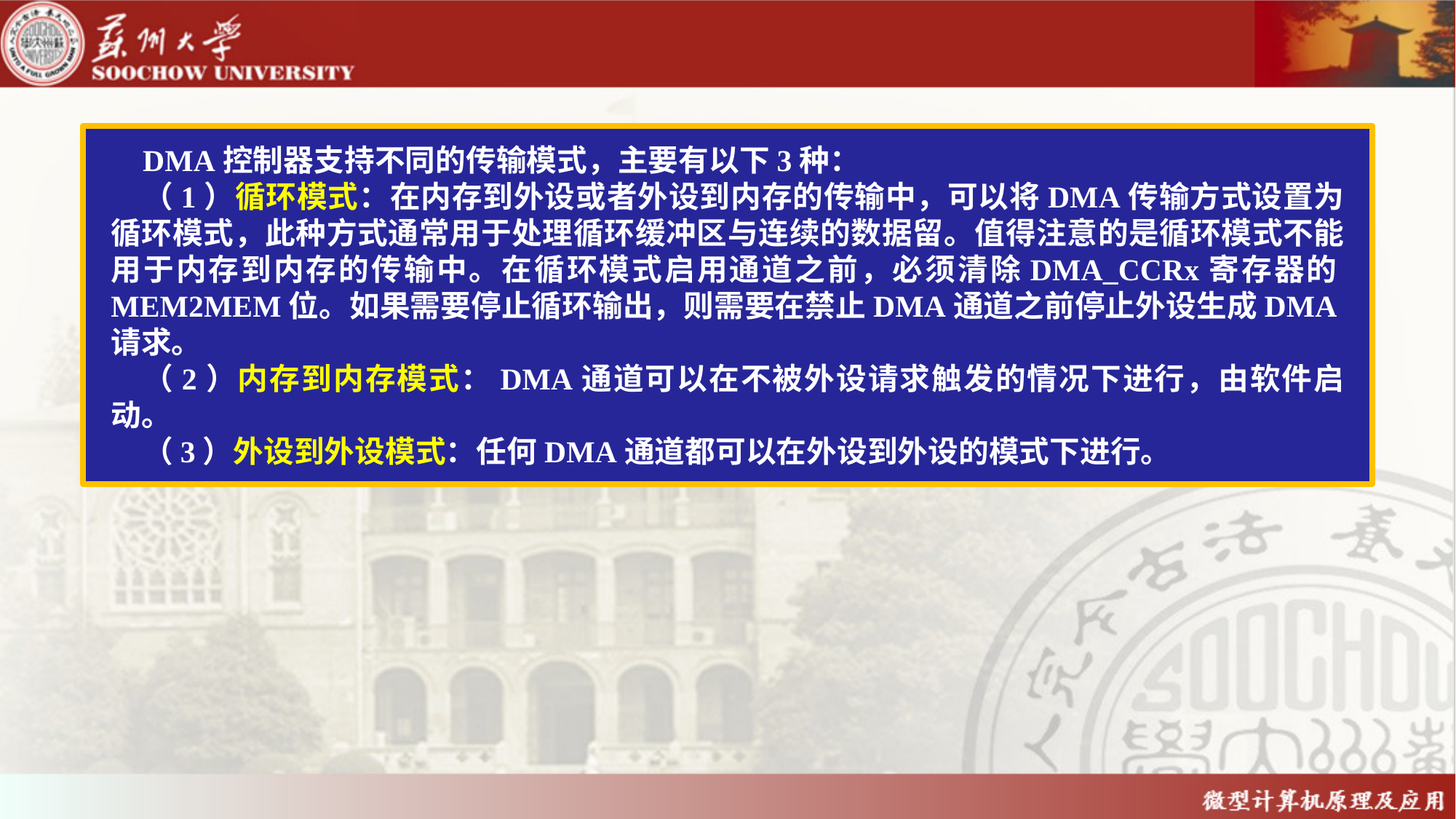

DMA控制器支持不同的传输模式，主要有以下3种：
（1）循环模式：在内存到外设或者外设到内存的传输中，可以将DMA传输方式设置为循环模式，此种方式通常用于处理循环缓冲区与连续的数据留。值得注意的是循环模式不能用于内存到内存的传输中。在循环模式启用通道之前，必须清除DMA_CCRx寄存器的MEM2MEM位。如果需要停止循环输出，则需要在禁止DMA通道之前停止外设生成DMA请求。
（2）内存到内存模式：DMA通道可以在不被外设请求触发的情况下进行，由软件启动。
（3）外设到外设模式：任何DMA通道都可以在外设到外设的模式下进行。